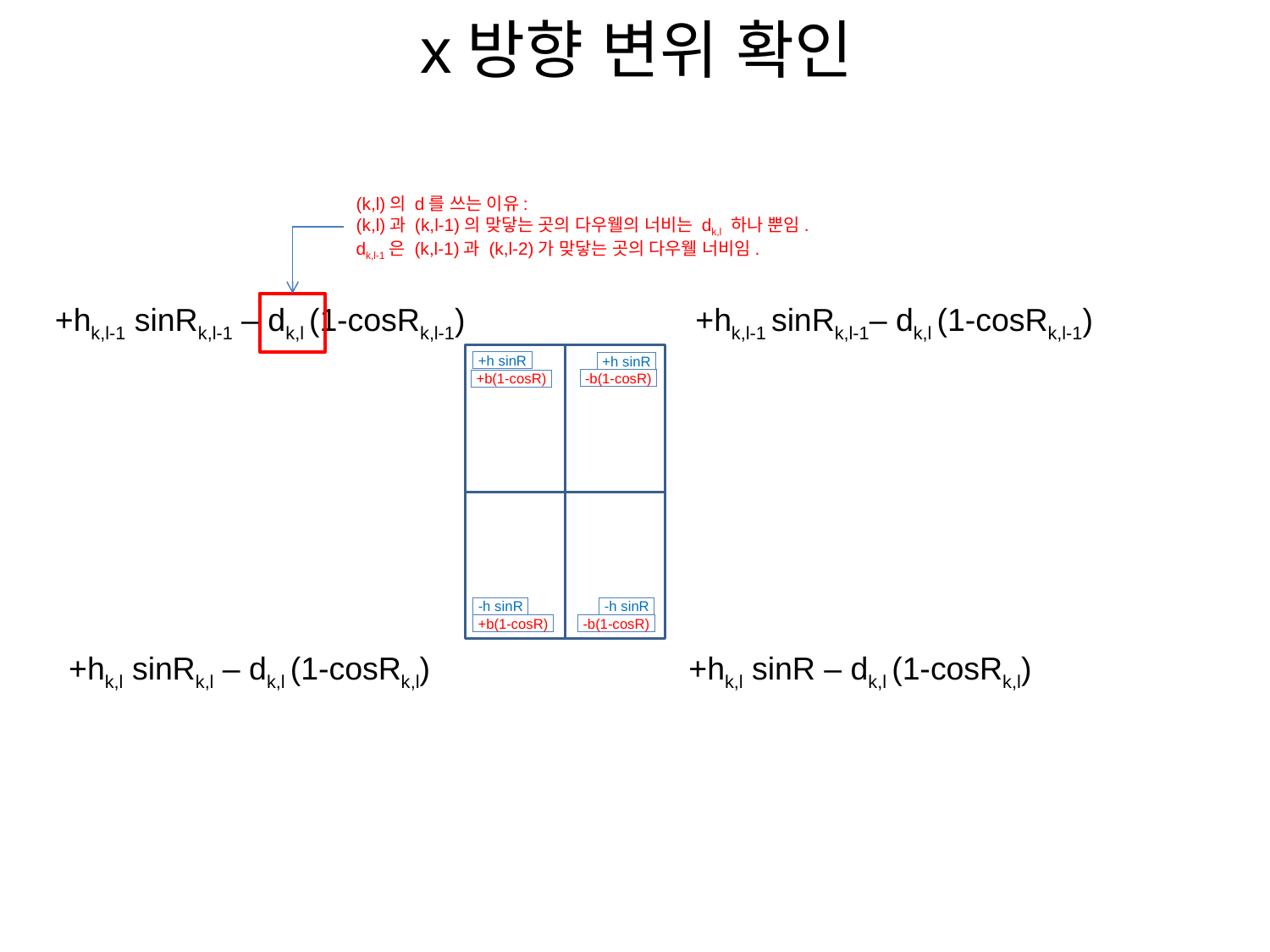

# x방향 변위 확인
(k,l)의 d를 쓰는 이유:
(k,l)과 (k,l-1)의 맞닿는 곳의 다우웰의 너비는 dk,l 하나 뿐임.
dk,l-1은 (k,l-1)과 (k,l-2)가 맞닿는 곳의 다우웰 너비임.
+hk,l-1 sinRk,l-1 – dk,l (1-cosRk,l-1)

+hk,l-1 sinRk,l-1– dk,l (1-cosRk,l-1)

+h sinR
+h sinR
-b(1-cosR)
+b(1-cosR)
-h sinR
-h sinR
+b(1-cosR)
-b(1-cosR)
+hk,l sinRk,l – dk,l (1-cosRk,l)
+hk,l sinR – dk,l (1-cosRk,l)